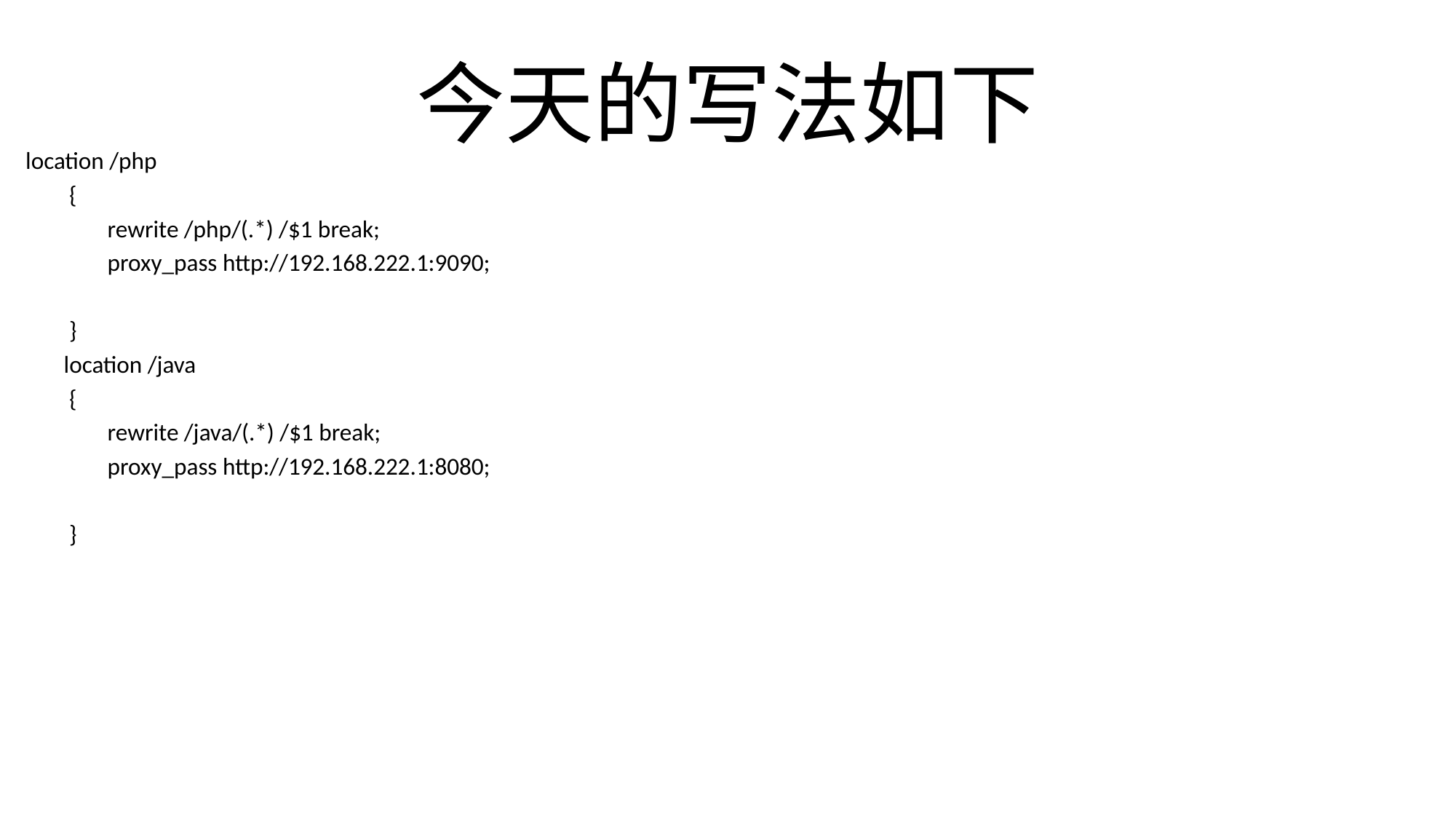

# 今天的写法如下
location /php
        {
               rewrite /php/(.*) /$1 break;
               proxy_pass http://192.168.222.1:9090;

        }
       location /java
        {
               rewrite /java/(.*) /$1 break;
               proxy_pass http://192.168.222.1:8080;

        }